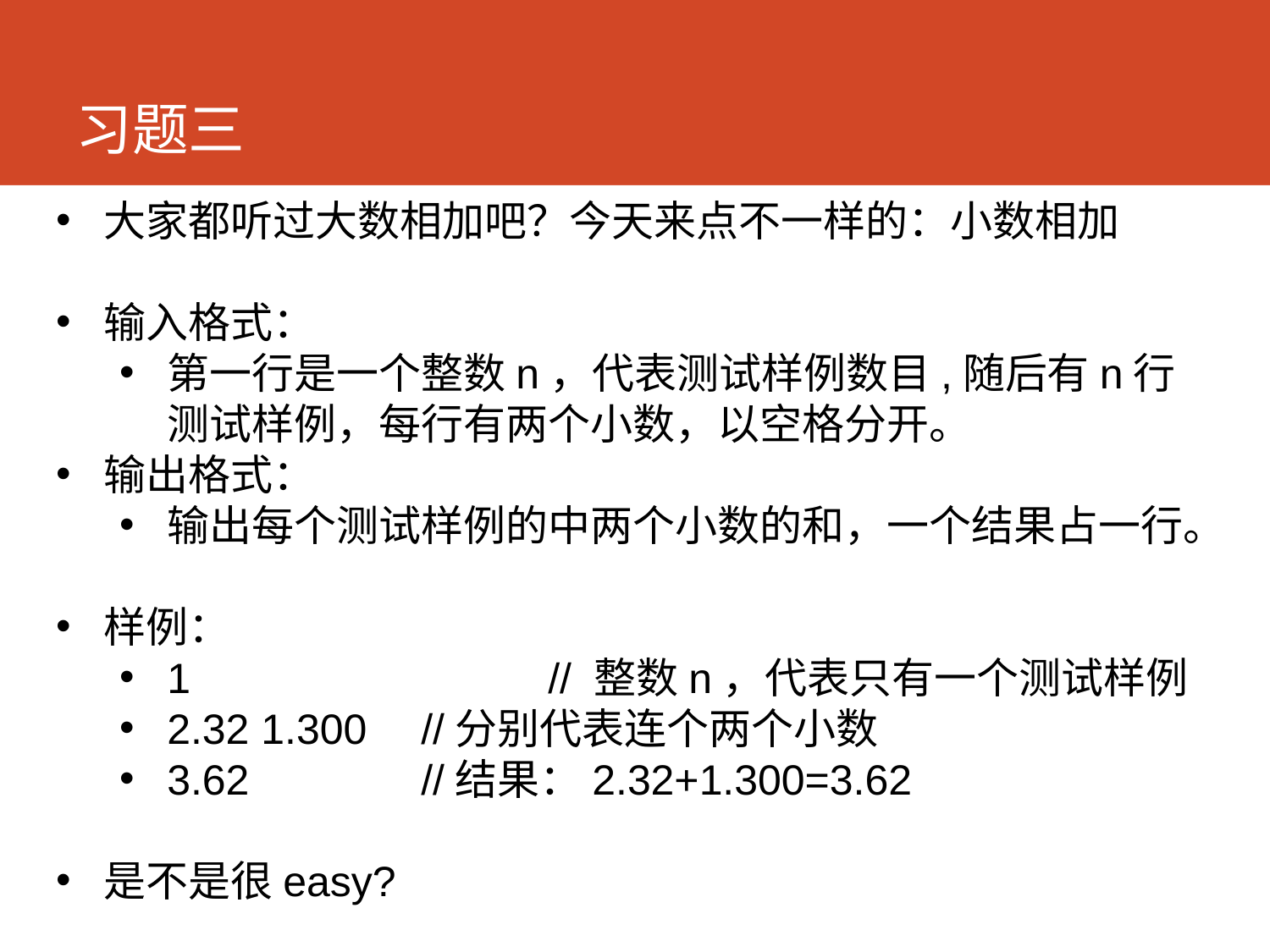

# 习题三
大家都听过大数相加吧？今天来点不一样的：小数相加

输入格式：
第一行是一个整数n，代表测试样例数目,随后有n行测试样例，每行有两个小数，以空格分开。
输出格式：
输出每个测试样例的中两个小数的和，一个结果占一行。

样例：
1			// 整数n，代表只有一个测试样例
2.32 1.300	//分别代表连个两个小数
3.62		//结果：2.32+1.300=3.62

是不是很easy?